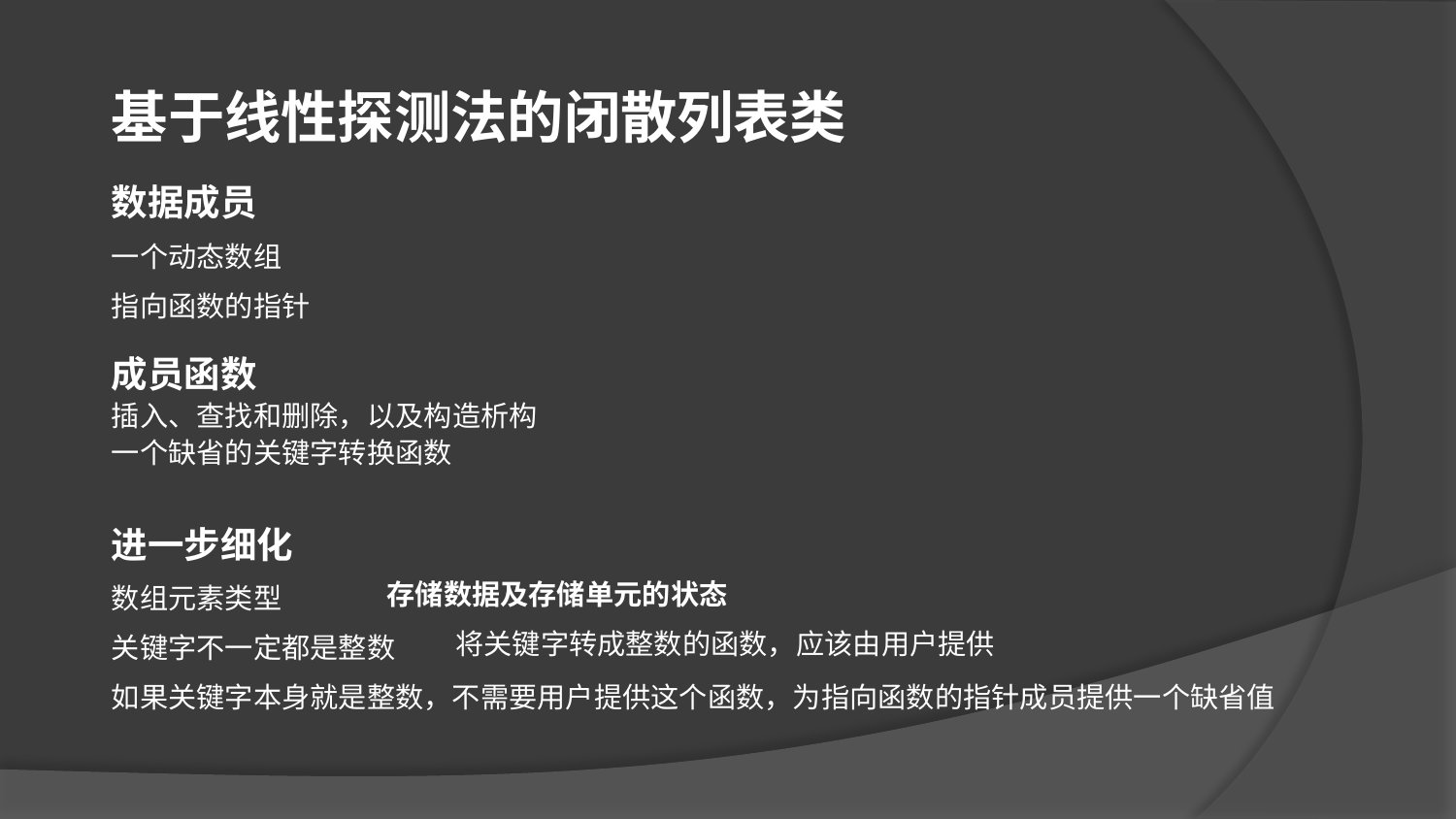

基于线性探测法的闭散列表类
数据成员
一个动态数组
指向函数的指针
成员函数
插入、查找和删除，以及构造析构
一个缺省的关键字转换函数

进一步细化
数组元素类型
关键字不一定都是整数
如果关键字本身就是整数，不需要用户提供这个函数，为指向函数的指针成员提供一个缺省值
存储数据及存储单元的状态
将关键字转成整数的函数，应该由用户提供